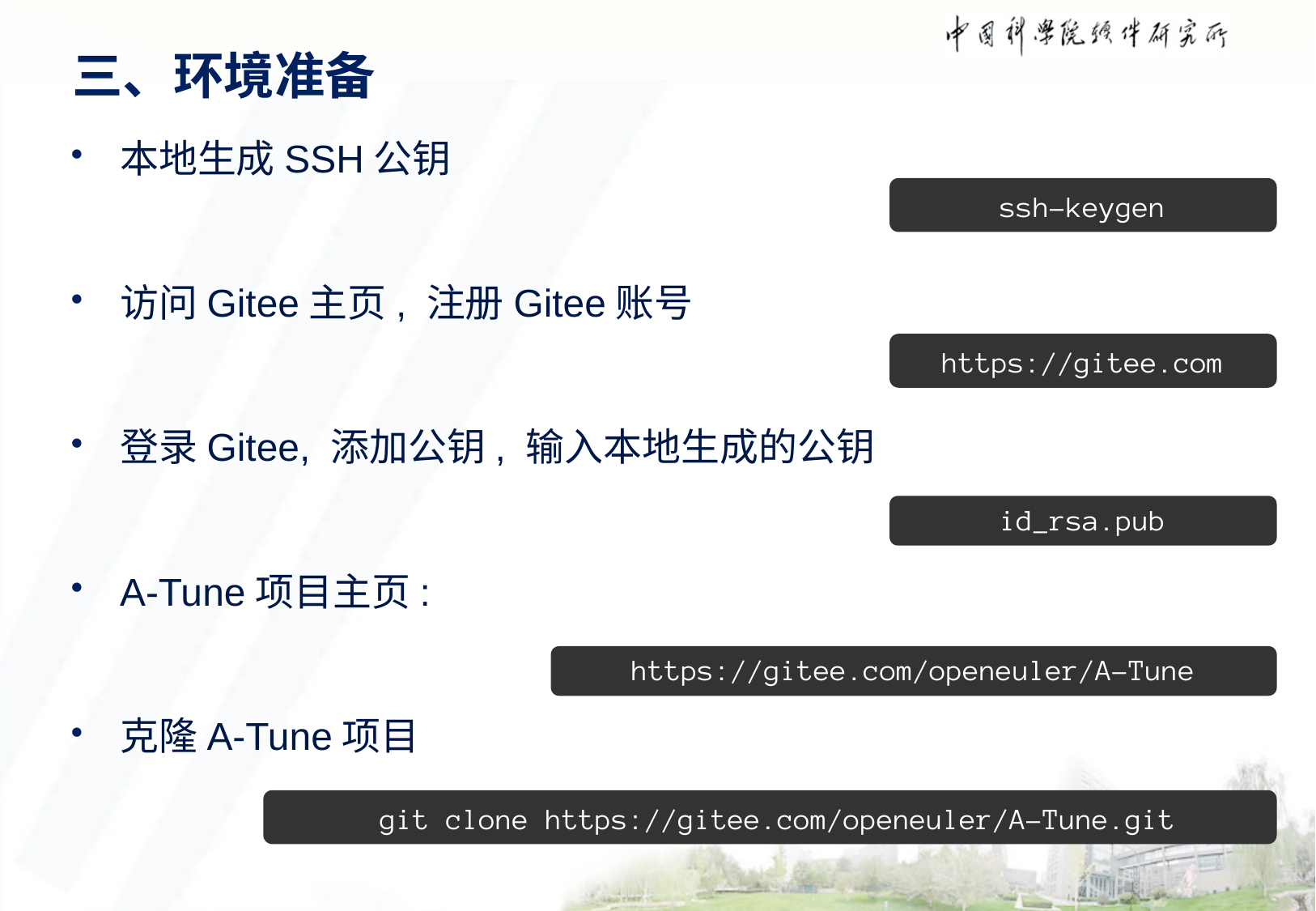

# 三、环境准备
本地生成SSH公钥

访问Gitee主页, 注册Gitee账号

登录Gitee, 添加公钥, 输入本地生成的公钥

A-Tune项目主页:

克隆A-Tune项目
ssh-keygen
https://gitee.com
id_rsa.pub
https://gitee.com/openeuler/A-Tune
 git clone https://gitee.com/openeuler/A-Tune.git